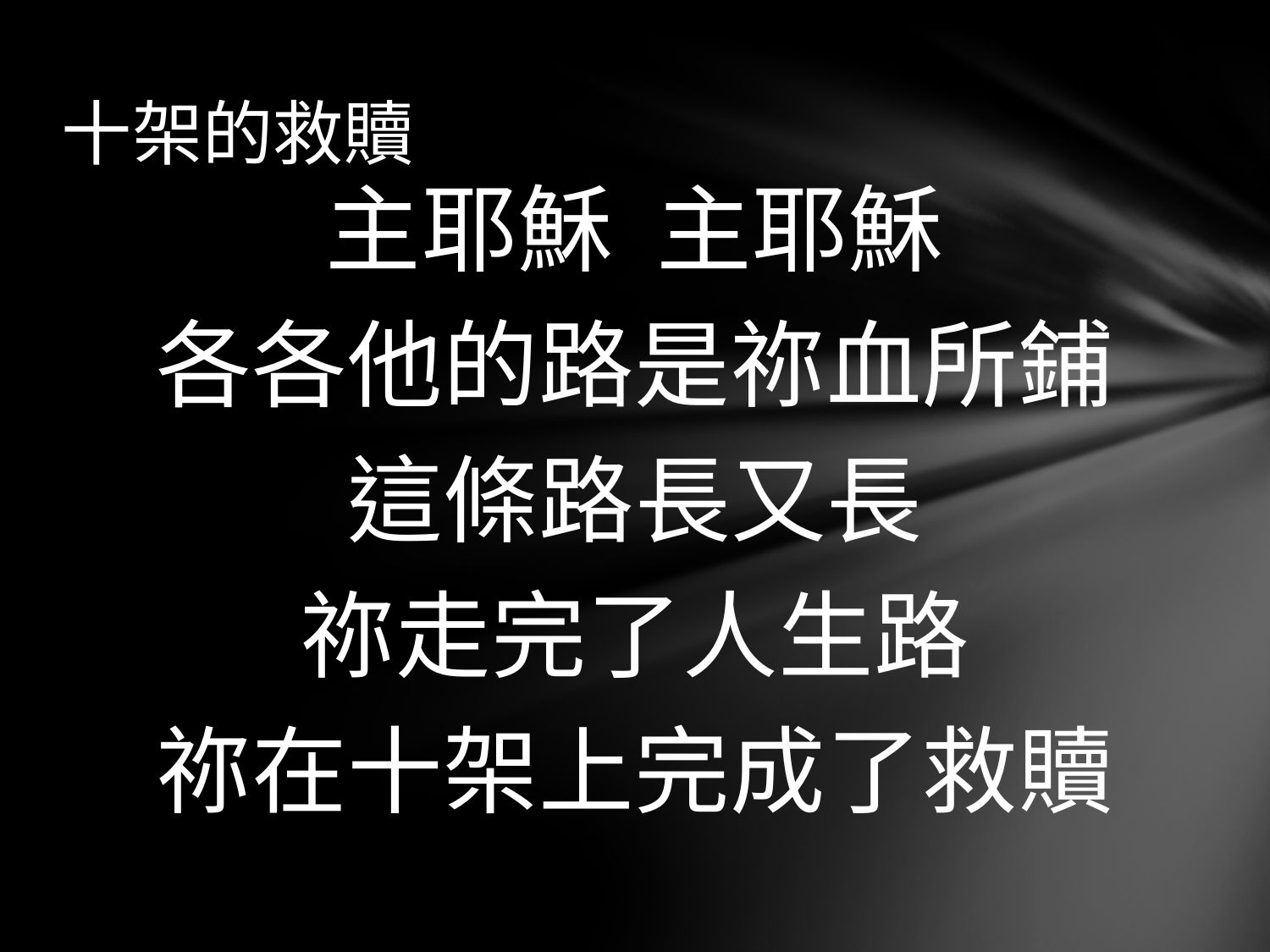

# 十架的救贖
主耶穌  主耶穌
各各他的路是祢血所鋪
這條路長又長
祢走完了人生路
祢在十架上完成了救贖